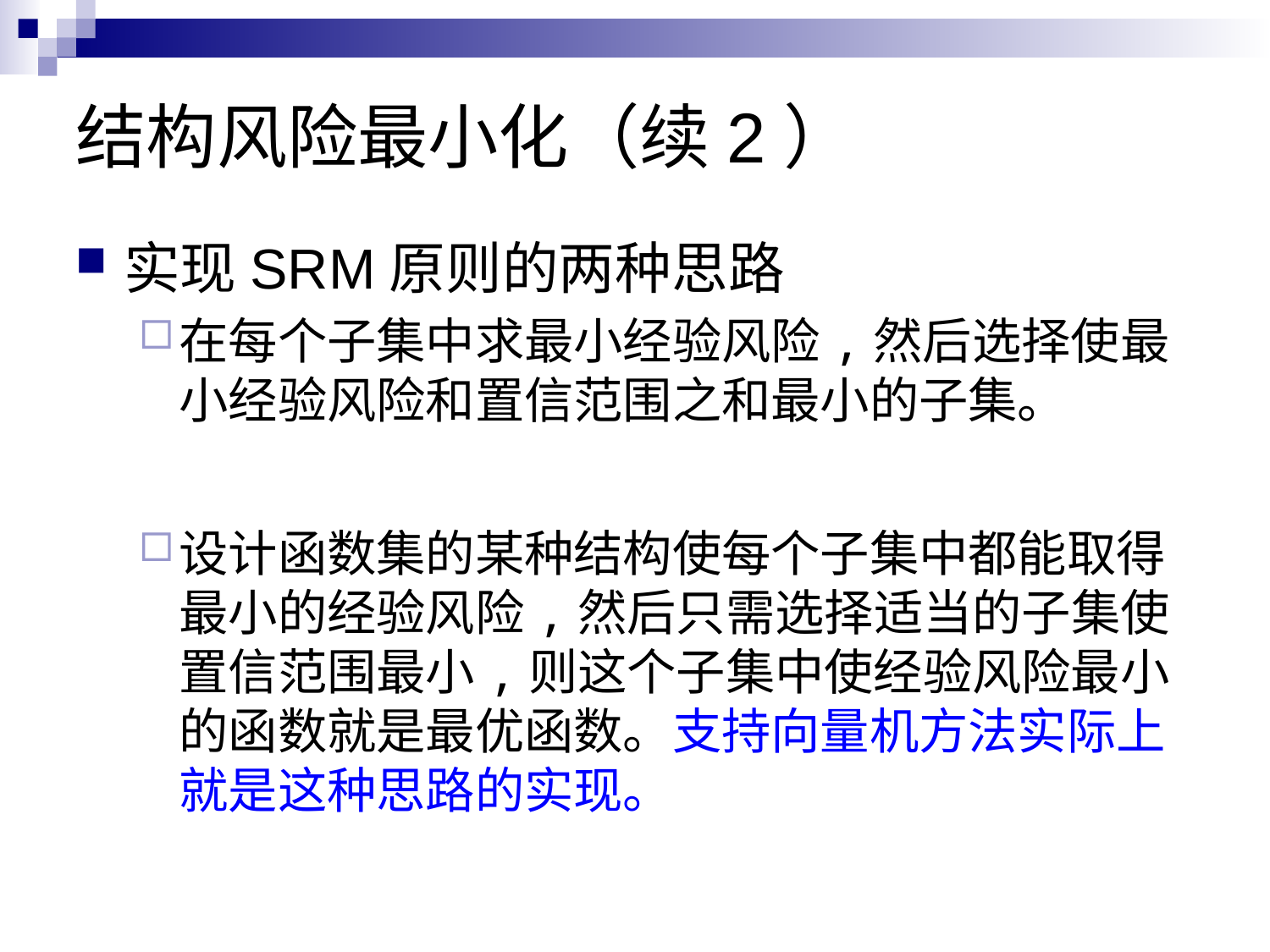

# 结构风险最小化（续2）
实现SRM原则的两种思路
在每个子集中求最小经验风险,然后选择使最小经验风险和置信范围之和最小的子集。

设计函数集的某种结构使每个子集中都能取得最小的经验风险,然后只需选择适当的子集使置信范围最小,则这个子集中使经验风险最小的函数就是最优函数。支持向量机方法实际上就是这种思路的实现。